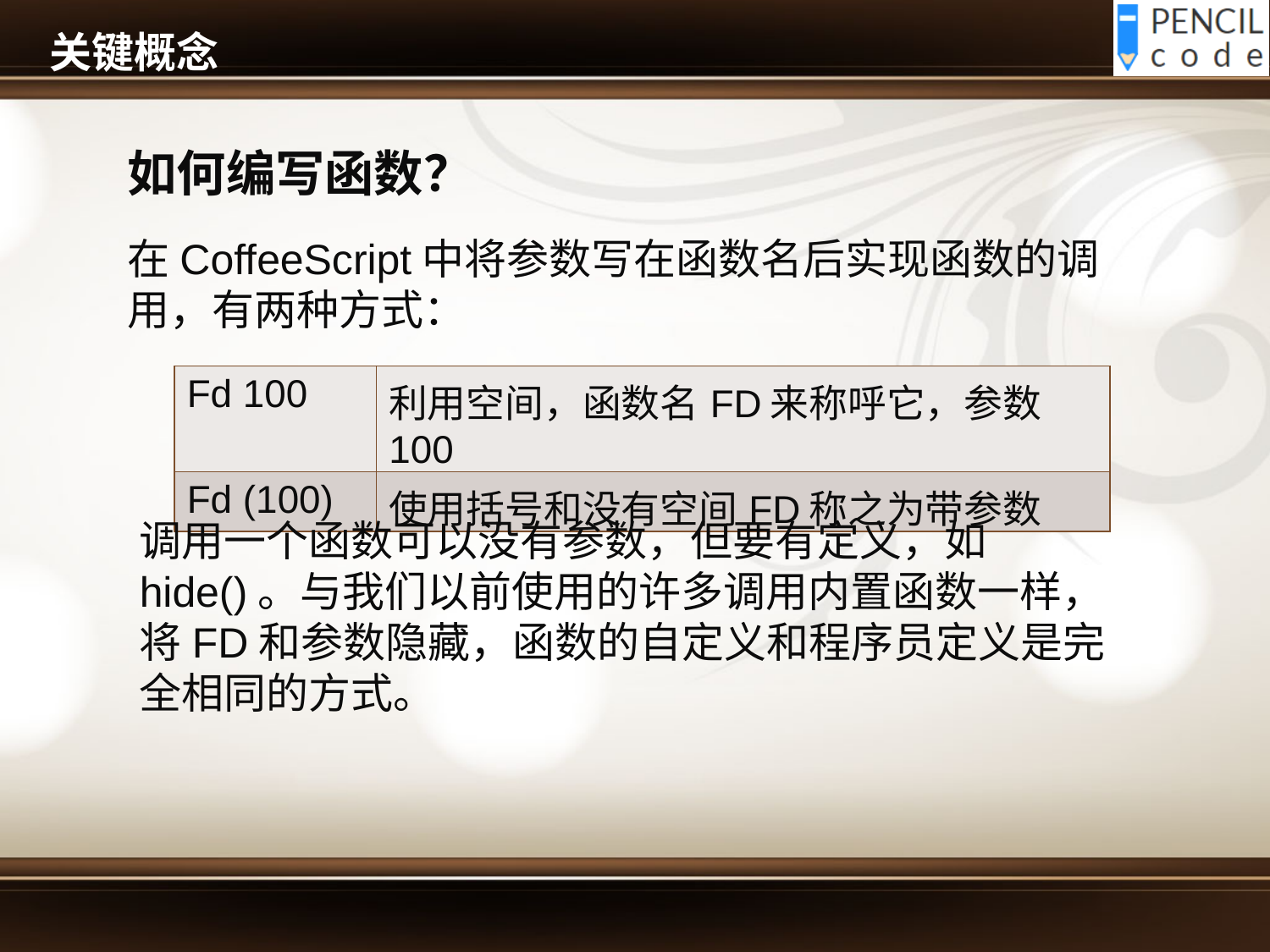

# 关键概念
如何编写函数？
在CoffeeScript中将参数写在函数名后实现函数的调用，有两种方式：
| Fd 100 | 利用空间，函数名FD来称呼它，参数100 |
| --- | --- |
| Fd (100) | 使用括号和没有空间FD称之为带参数 |
调用一个函数可以没有参数，但要有定义，如hide()。与我们以前使用的许多调用内置函数一样，将FD和参数隐藏，函数的自定义和程序员定义是完全相同的方式。